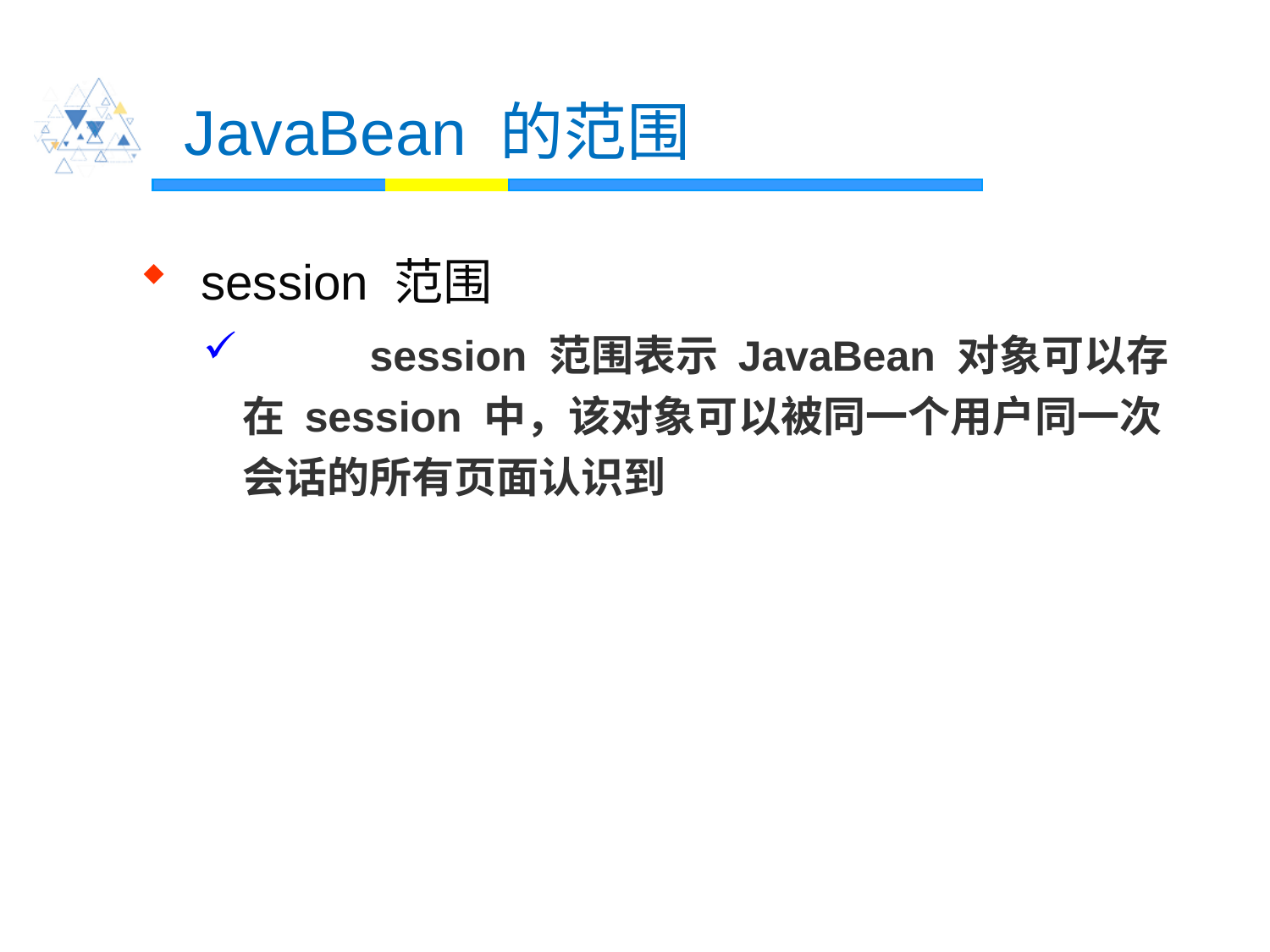

# JavaBean 的范围
 session 范围
	session 范围表示 JavaBean 对象可以存在 session 中，该对象可以被同一个用户同一次会话的所有页面认识到